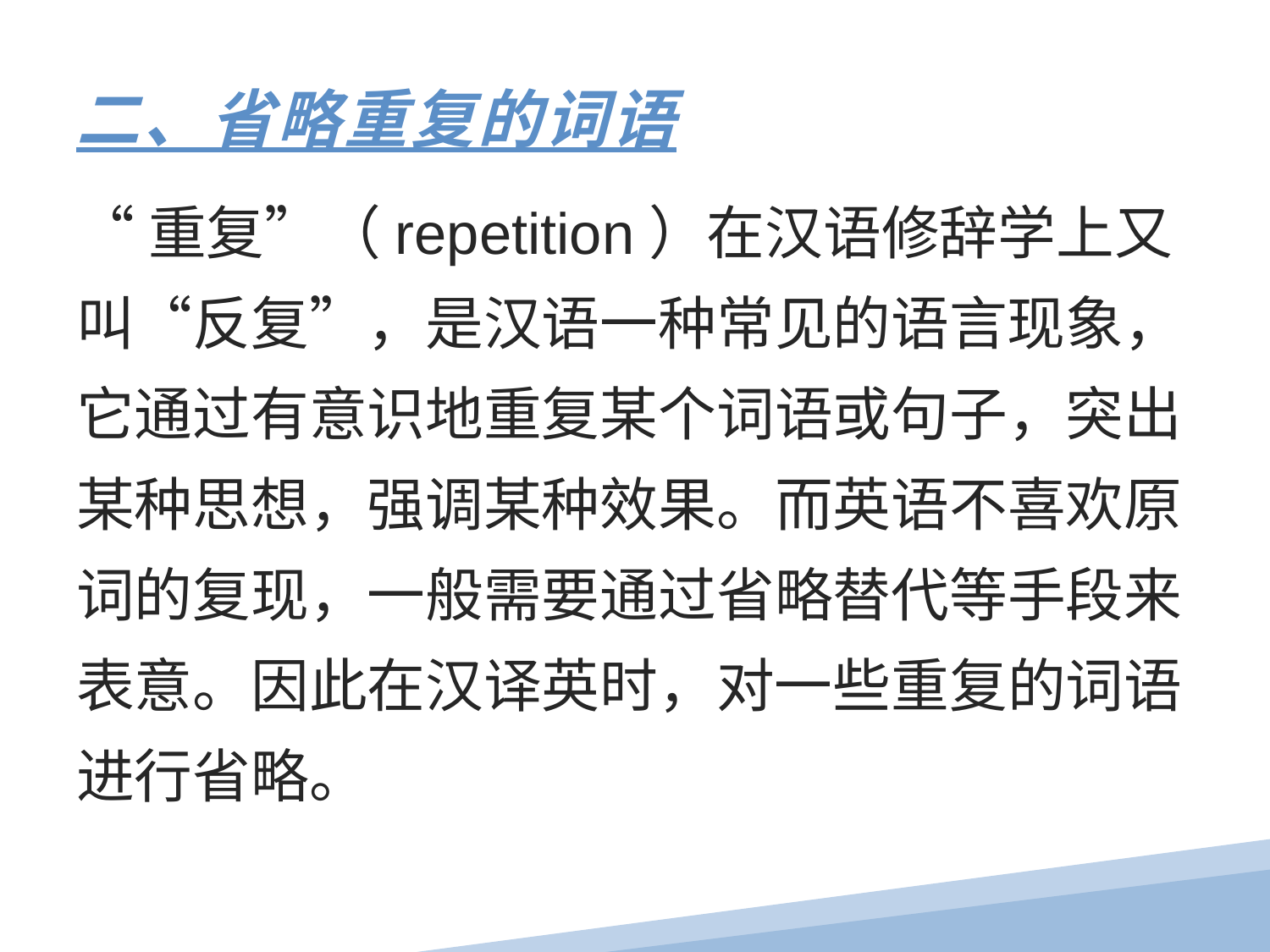

二、省略重复的词语
“重复”（repetition）在汉语修辞学上又叫“反复”，是汉语一种常见的语言现象，它通过有意识地重复某个词语或句子，突出某种思想，强调某种效果。而英语不喜欢原词的复现，一般需要通过省略替代等手段来表意。因此在汉译英时，对一些重复的词语进行省略。